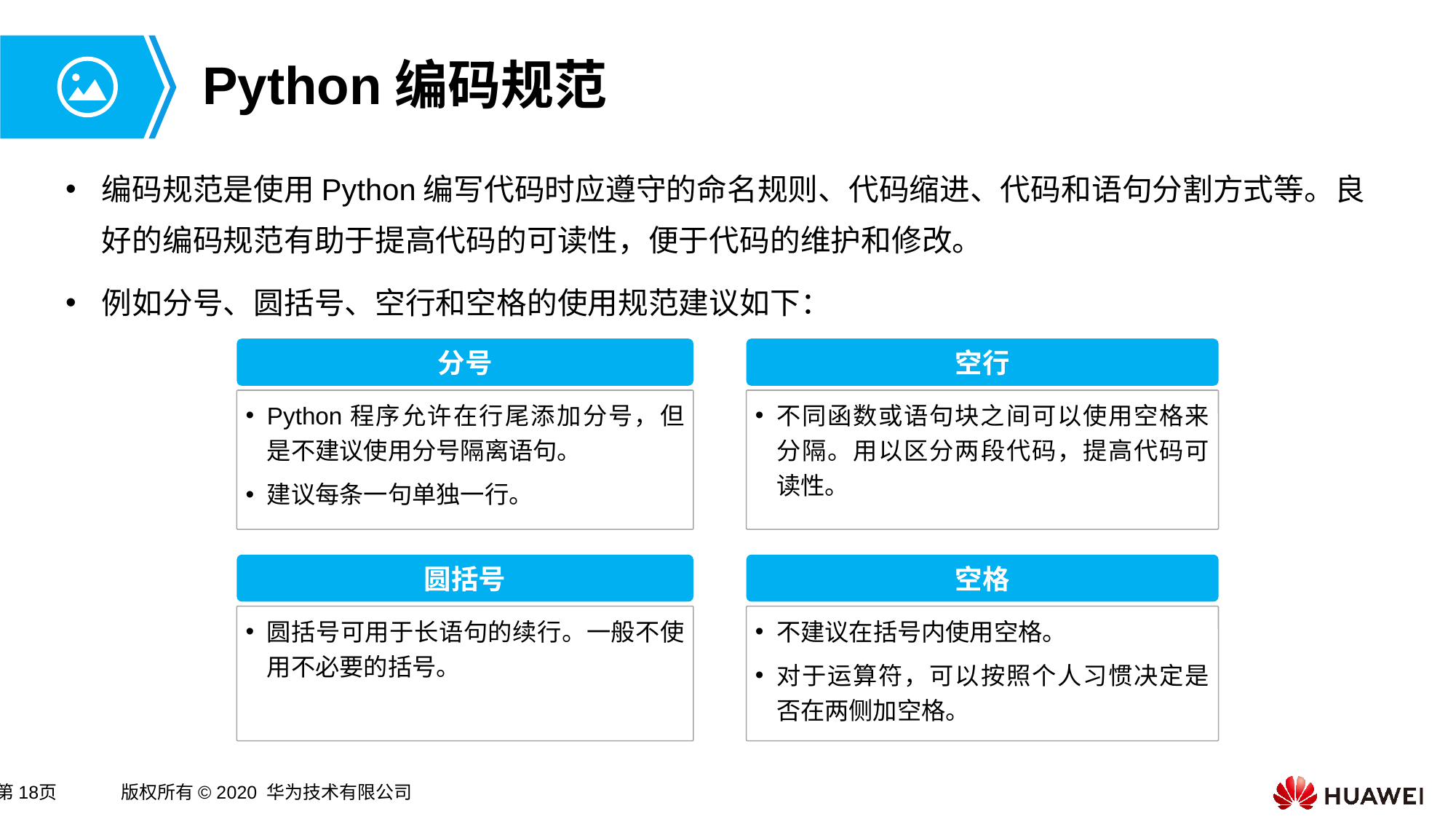

# Python编码规范
编码规范是使用Python编写代码时应遵守的命名规则、代码缩进、代码和语句分割方式等。良好的编码规范有助于提高代码的可读性，便于代码的维护和修改。
例如分号、圆括号、空行和空格的使用规范建议如下：
分号
空行
Python程序允许在行尾添加分号，但是不建议使用分号隔离语句。
建议每条一句单独一行。
不同函数或语句块之间可以使用空格来分隔。用以区分两段代码，提高代码可读性。
圆括号
空格
圆括号可用于长语句的续行。一般不使用不必要的括号。
不建议在括号内使用空格。
对于运算符，可以按照个人习惯决定是否在两侧加空格。